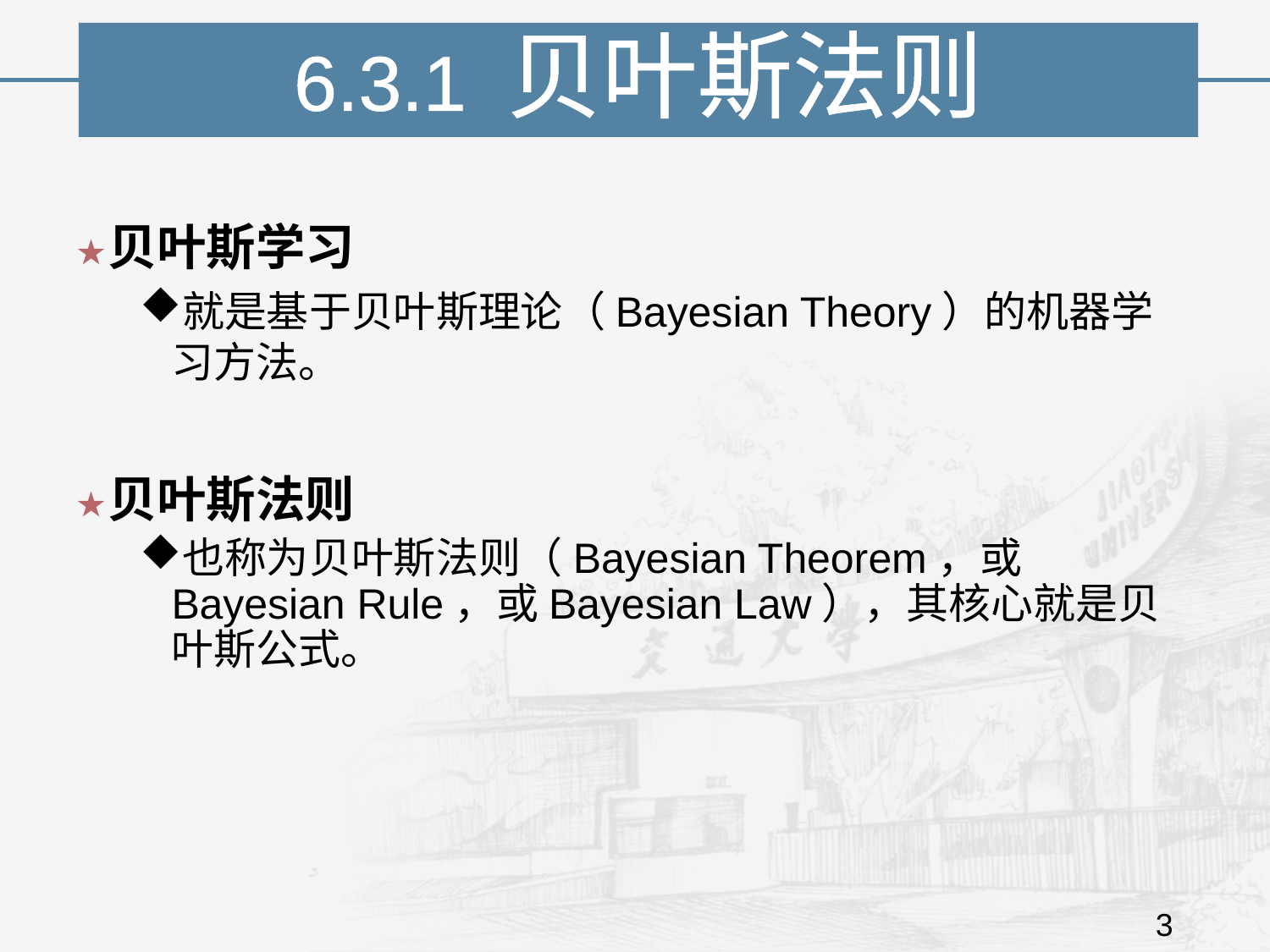

6.3.1 贝叶斯法则
贝叶斯学习
就是基于贝叶斯理论（Bayesian Theory）的机器学习方法。

贝叶斯法则
也称为贝叶斯法则（Bayesian Theorem，或Bayesian Rule，或Bayesian Law），其核心就是贝叶斯公式。
3